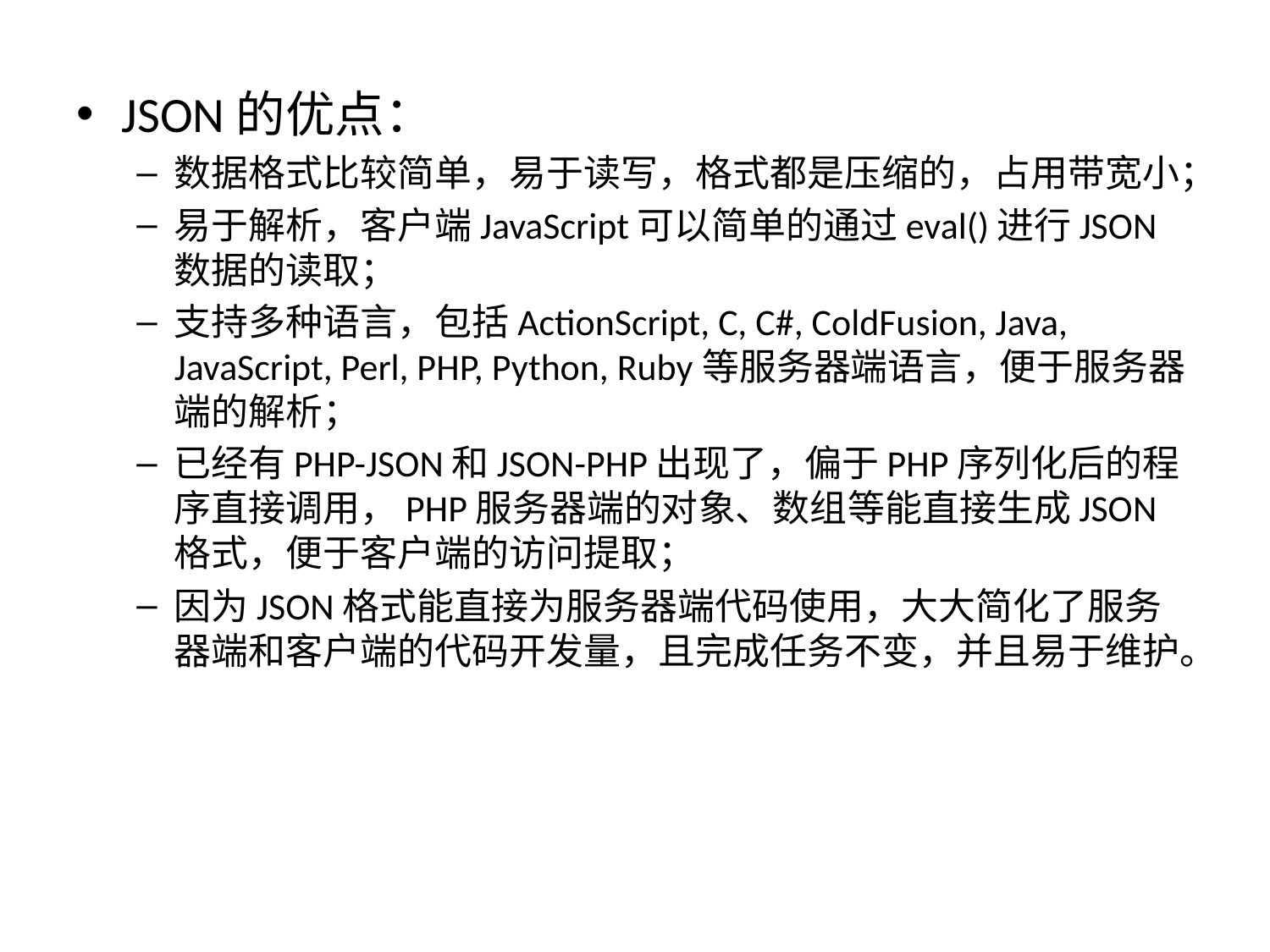

#
JSON的优点：
数据格式比较简单，易于读写，格式都是压缩的，占用带宽小；
易于解析，客户端JavaScript可以简单的通过eval()进行JSON数据的读取；
支持多种语言，包括ActionScript, C, C#, ColdFusion, Java, JavaScript, Perl, PHP, Python, Ruby等服务器端语言，便于服务器端的解析；
已经有PHP-JSON和JSON-PHP出现了，偏于PHP序列化后的程序直接调用，PHP服务器端的对象、数组等能直接生成JSON格式，便于客户端的访问提取；
因为JSON格式能直接为服务器端代码使用，大大简化了服务器端和客户端的代码开发量，且完成任务不变，并且易于维护。